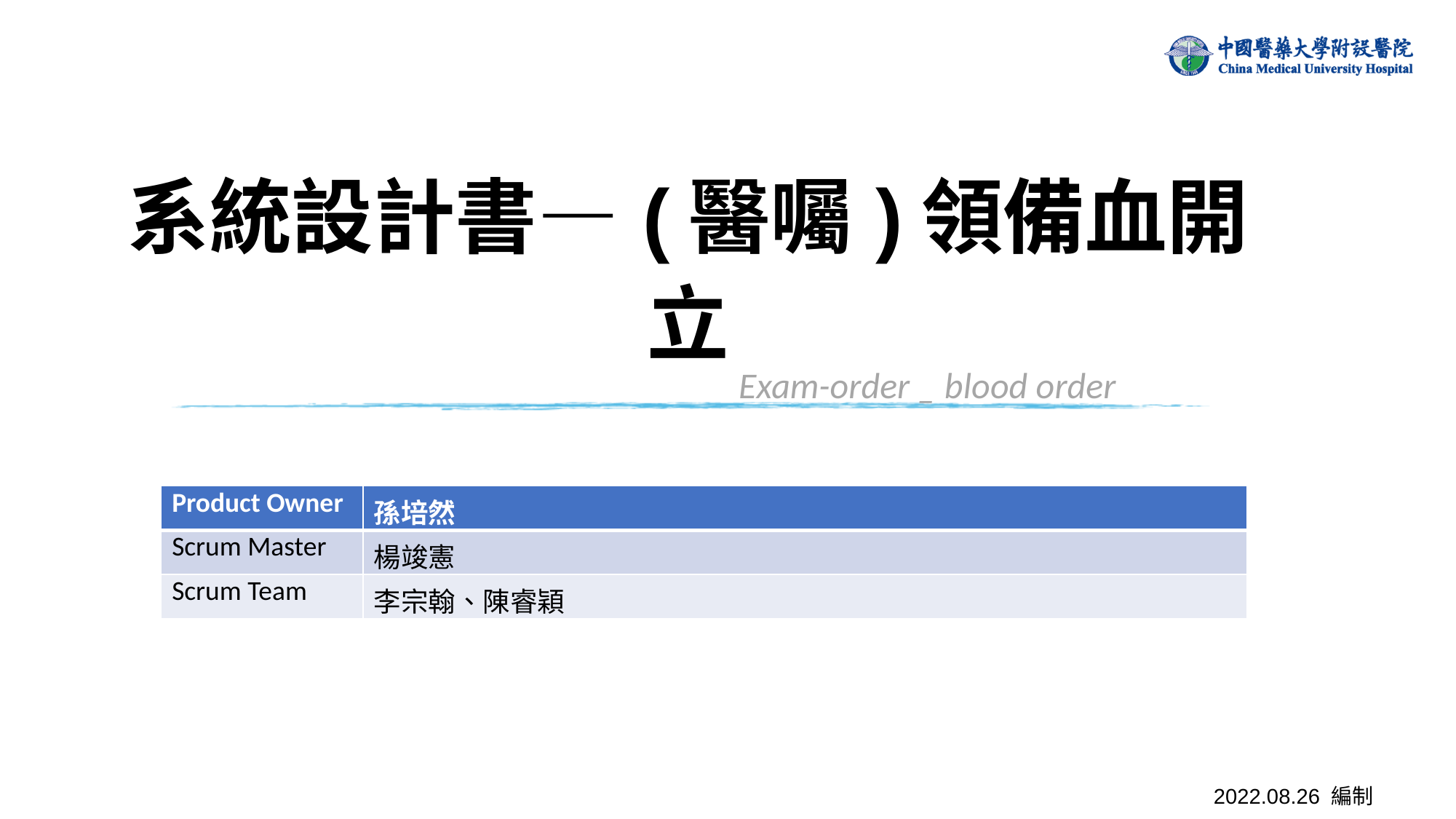

# 系統設計書—(醫囑)領備血開立
Exam-order _ blood order
| Product Owner | 孫培然 |
| --- | --- |
| Scrum Master | 楊竣憲 |
| Scrum Team | 李宗翰、陳睿穎 |
2022.08.26 編制